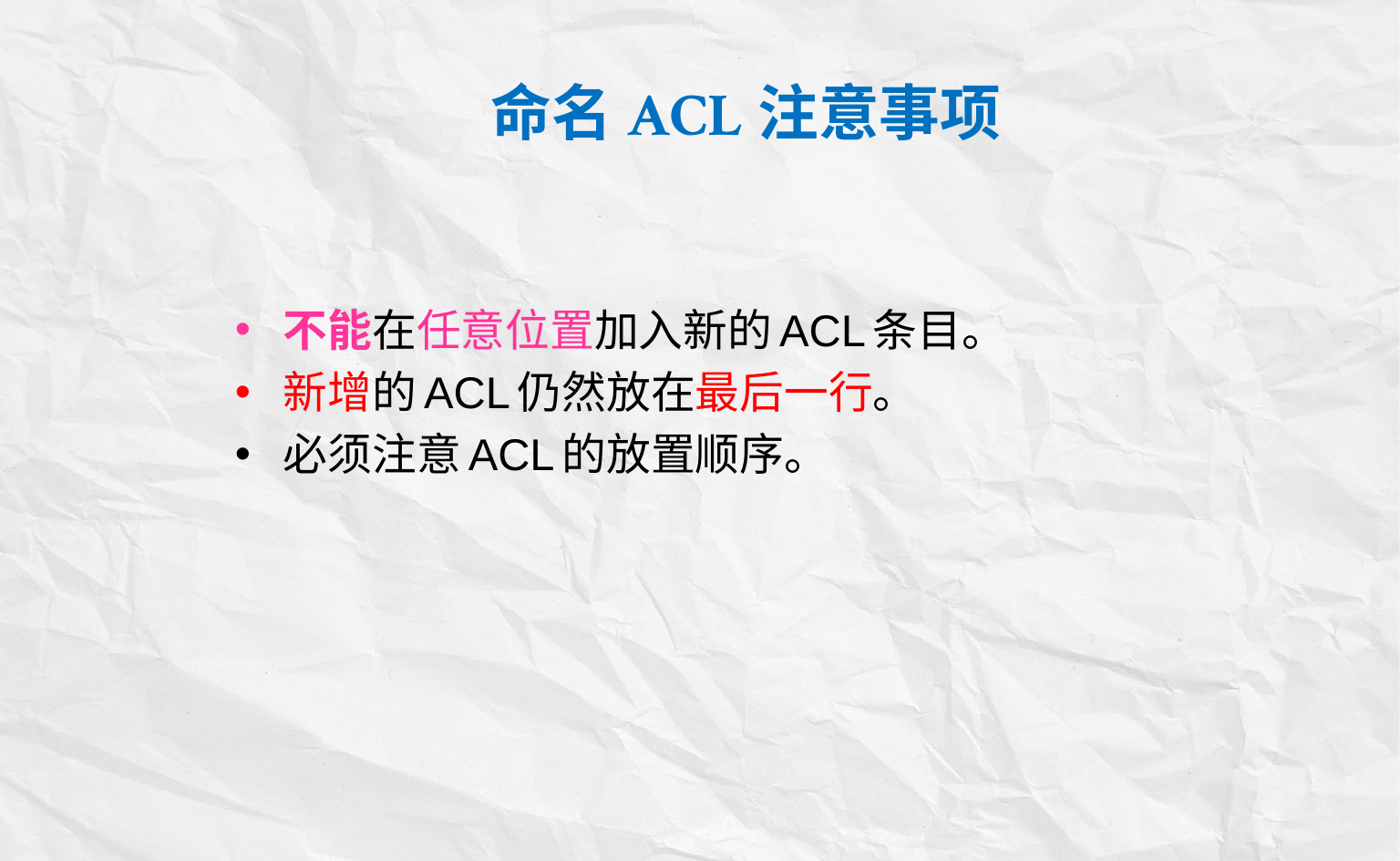

# 命名ACL注意事项
不能在任意位置加入新的ACL条目。
新增的ACL仍然放在最后一行。
必须注意ACL的放置顺序。

42